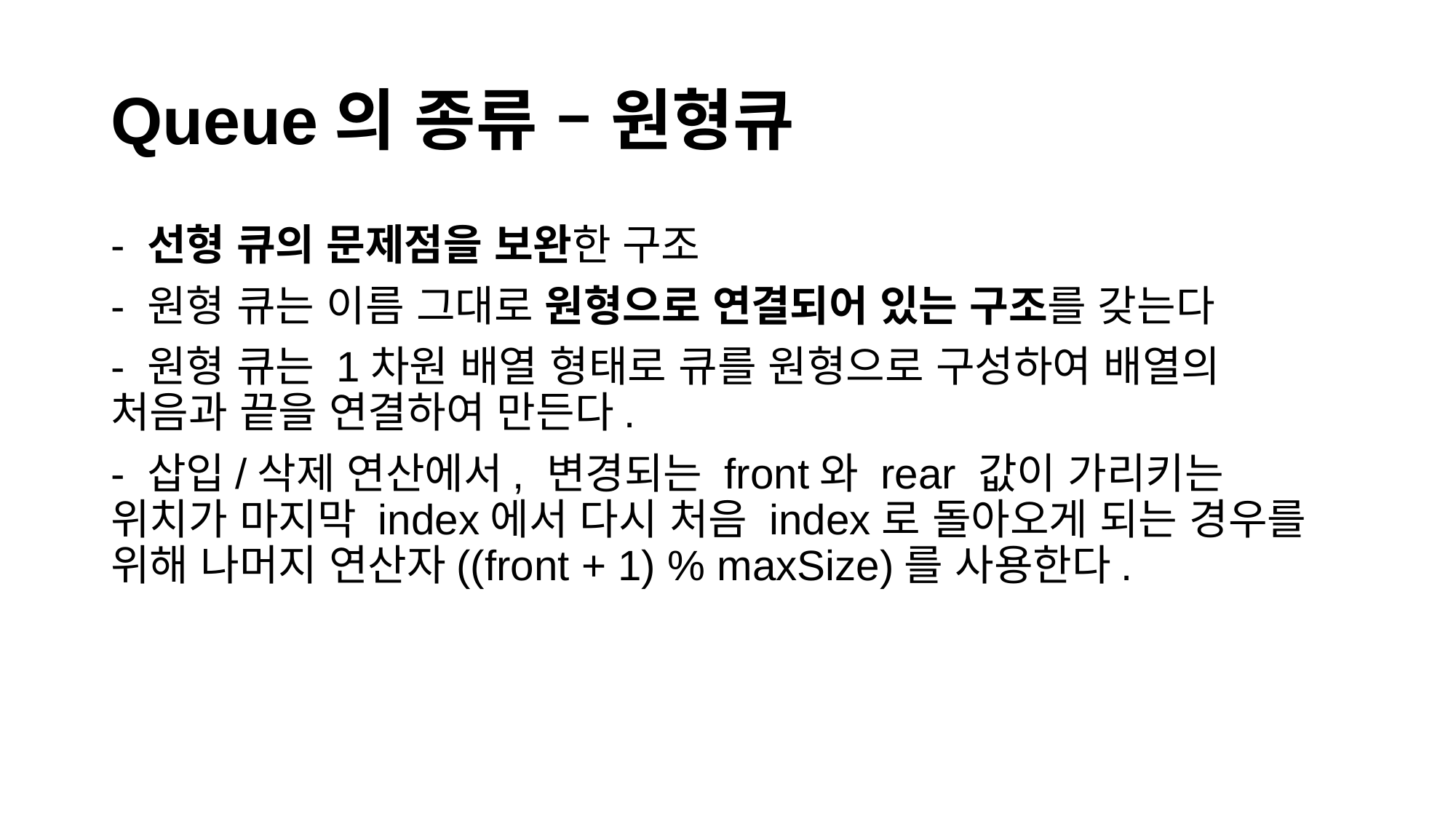

# Queue의 종류 – 원형큐
- 선형 큐의 문제점을 보완한 구조
- 원형 큐는 이름 그대로 원형으로 연결되어 있는 구조를 갖는다
- 원형 큐는 1차원 배열 형태로 큐를 원형으로 구성하여 배열의 처음과 끝을 연결하여 만든다.
- 삽입/삭제 연산에서, 변경되는 front와 rear 값이 가리키는 위치가 마지막 index에서 다시 처음 index로 돌아오게 되는 경우를 위해 나머지 연산자((front + 1) % maxSize)를 사용한다.